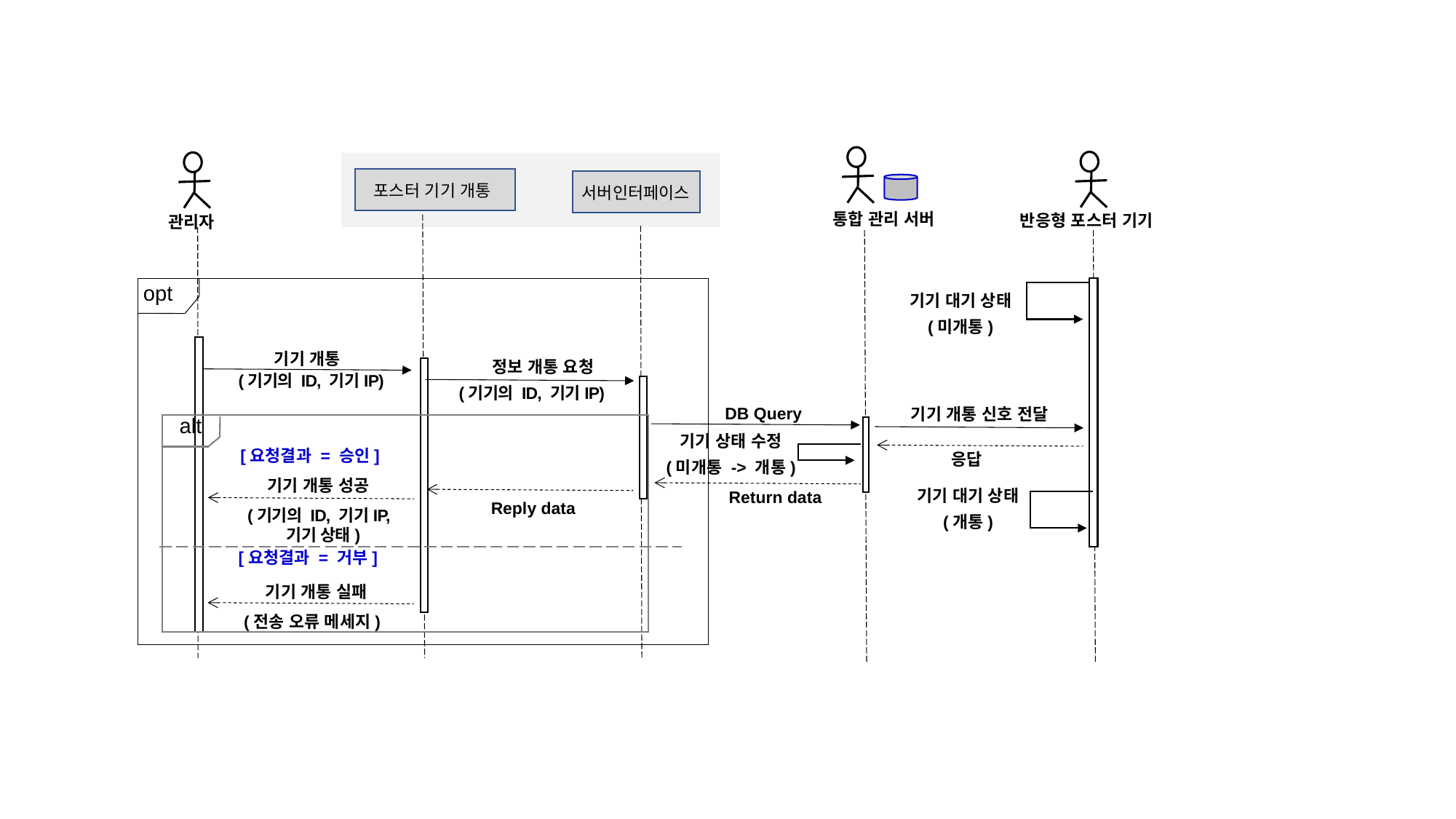

포스터 기기 개통
서버인터페이스
통합 관리 서버
반응형 포스터 기기
관리자
opt

기기 대기 상태
(미개통)

  기기 개통
정보 개통 요청

(기기의 ID, 기기IP)

(기기의 ID, 기기IP)
DB Query
기기 개통 신호 전달
alt

기기 상태 수정
(미개통 -> 개통)
[요청결과 = 승인]
응답

 기기 개통 성공
기기 대기 상태
(개통)
Return data

Reply data
(기기의 ID, 기기IP,
 기기 상태)
[요청결과 = 거부]
 기기 개통 실패
(전송 오류 메세지)